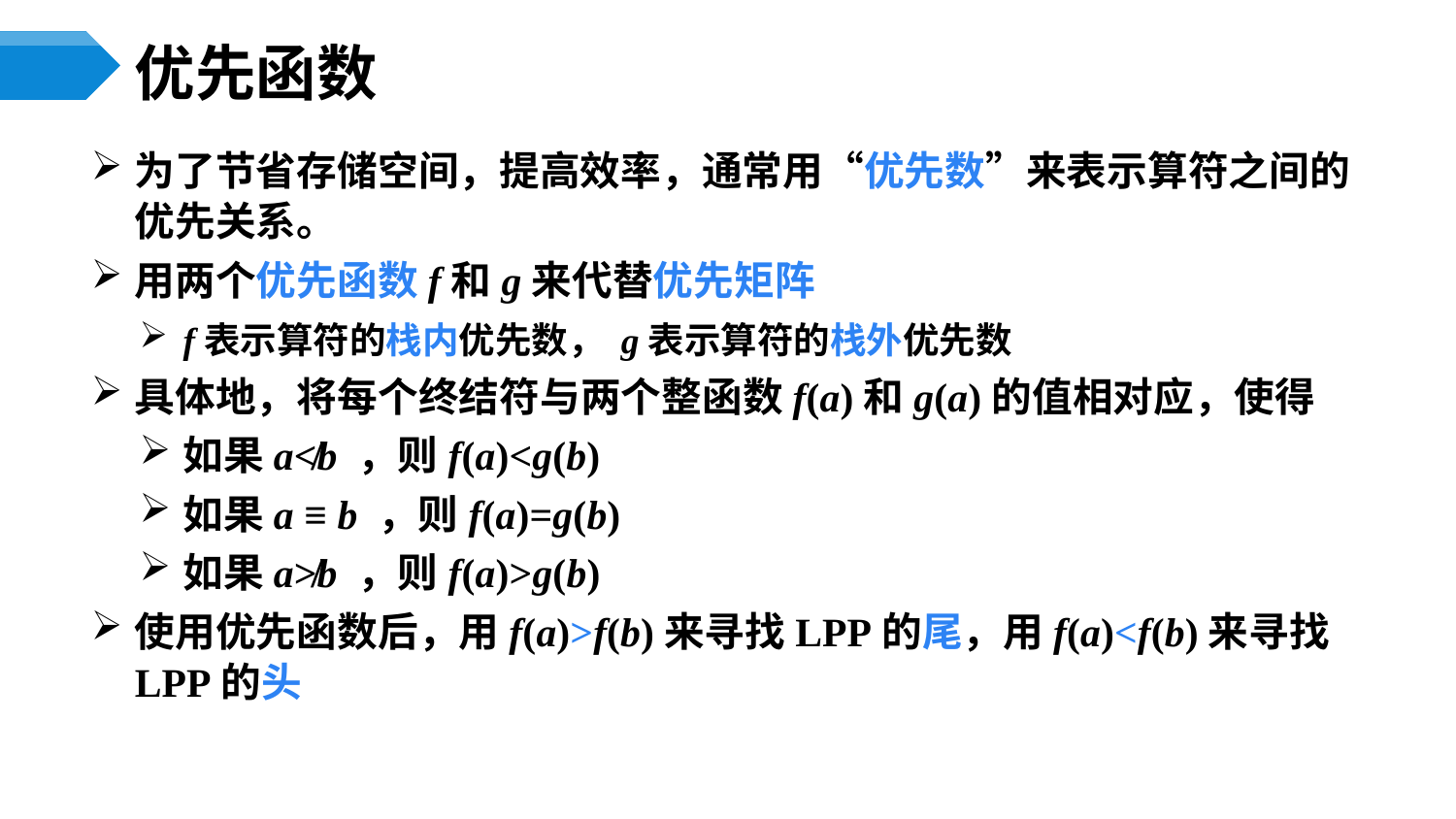

# 优先函数
为了节省存储空间，提高效率，通常用“优先数”来表示算符之间的优先关系。
用两个优先函数f和g来代替优先矩阵
f表示算符的栈内优先数， g表示算符的栈外优先数
具体地，将每个终结符与两个整函数f(a)和g(a)的值相对应，使得
如果a≮b ，则f(a)<g(b)
如果a ≡ b ，则f(a)=g(b)
如果a≯b ，则f(a)>g(b)
使用优先函数后，用f(a)>f(b)来寻找LPP的尾，用f(a)<f(b)来寻找LPP的头